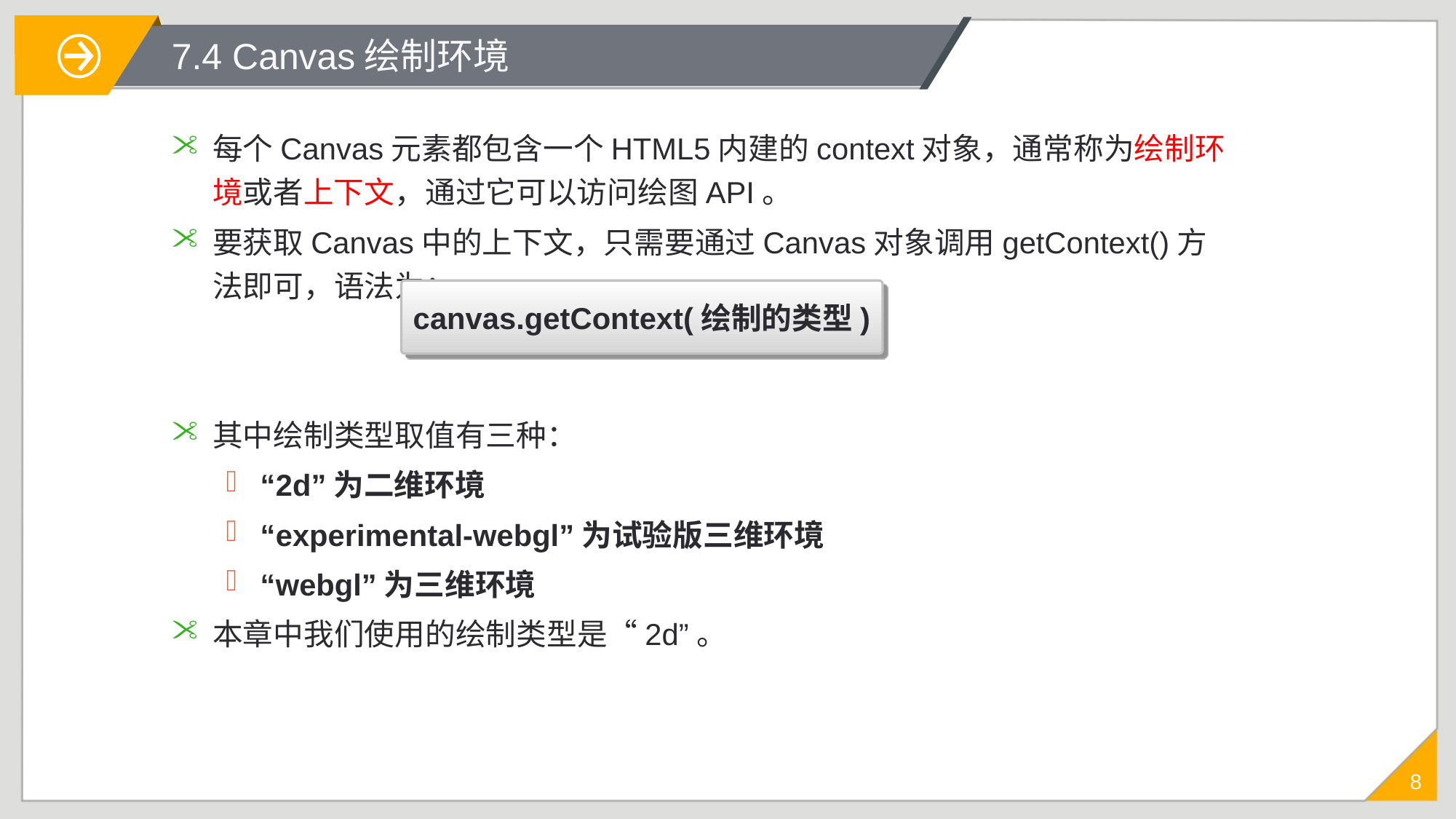

# 7.4 Canvas绘制环境
每个Canvas元素都包含一个HTML5内建的context对象，通常称为绘制环境或者上下文，通过它可以访问绘图API。
要获取Canvas中的上下文，只需要通过Canvas对象调用getContext()方法即可，语法为：

其中绘制类型取值有三种：
“2d”为二维环境
“experimental-webgl”为试验版三维环境
“webgl”为三维环境
本章中我们使用的绘制类型是“2d”。
canvas.getContext(绘制的类型)